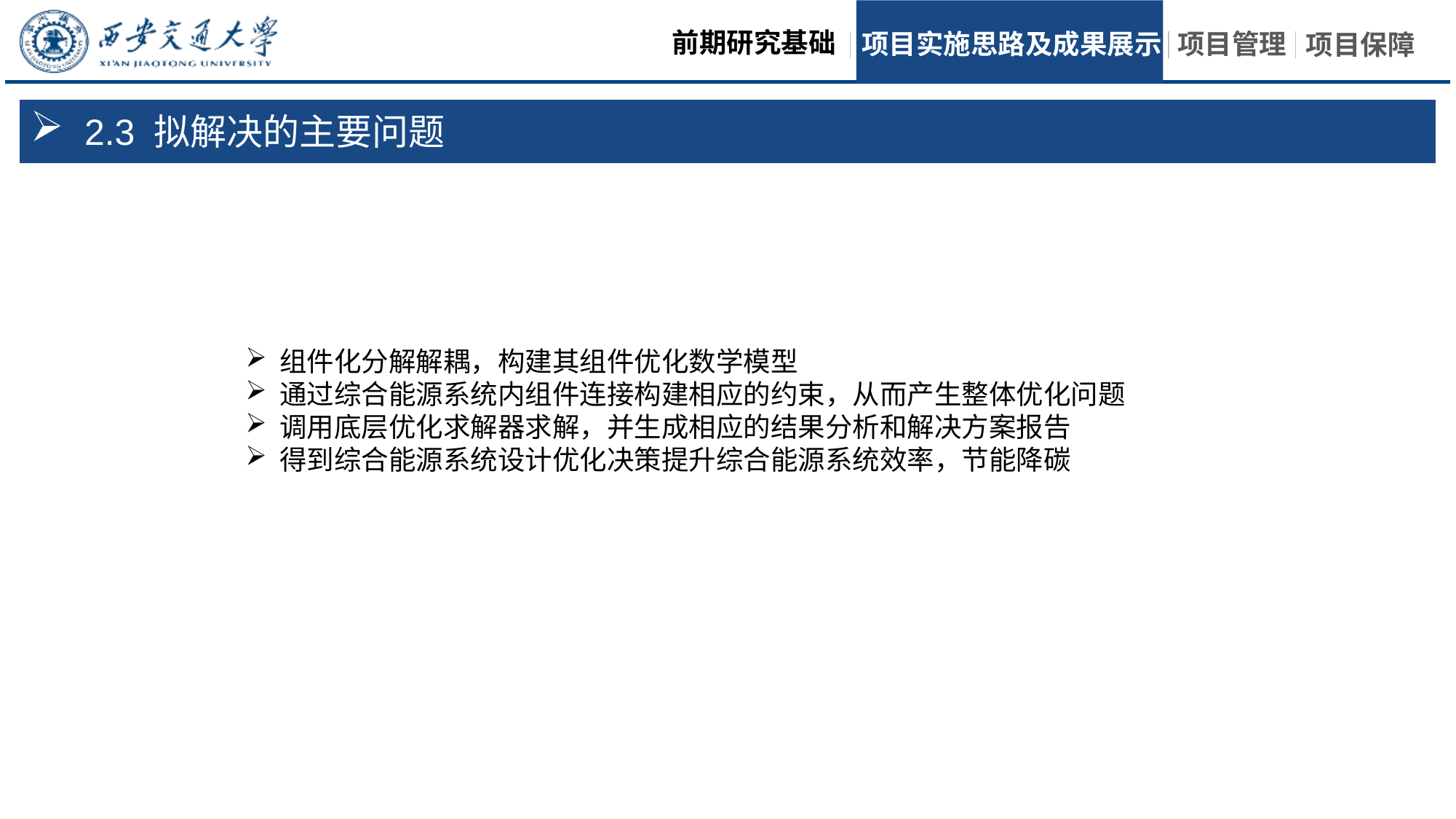

2.3 拟解决的主要问题
组件化分解解耦，构建其组件优化数学模型
通过综合能源系统内组件连接构建相应的约束，从而产生整体优化问题
调用底层优化求解器求解，并生成相应的结果分析和解决方案报告
得到综合能源系统设计优化决策提升综合能源系统效率，节能降碳